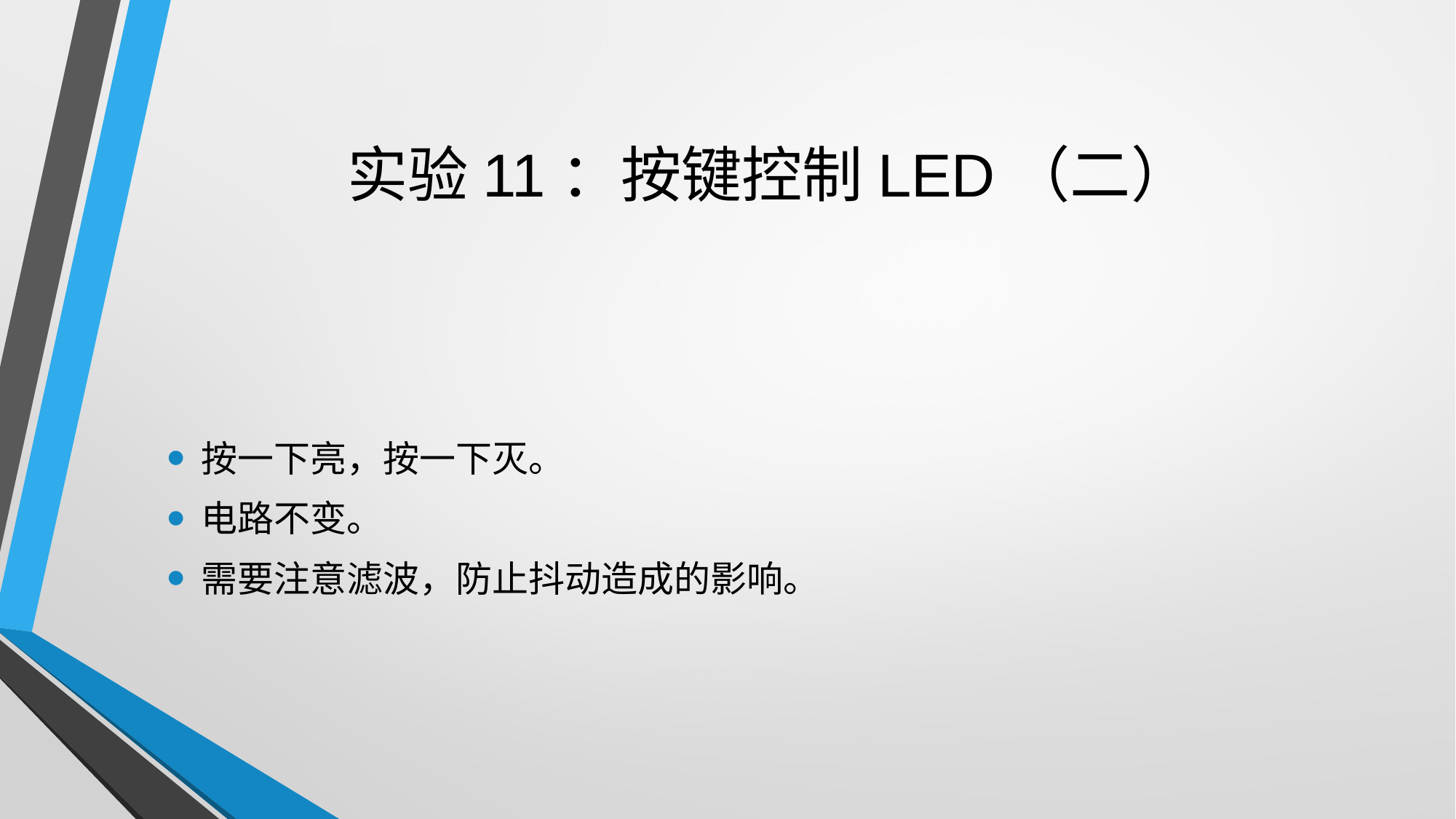

# 实验11：按键控制LED（二）
按一下亮，按一下灭。
电路不变。
需要注意滤波，防止抖动造成的影响。